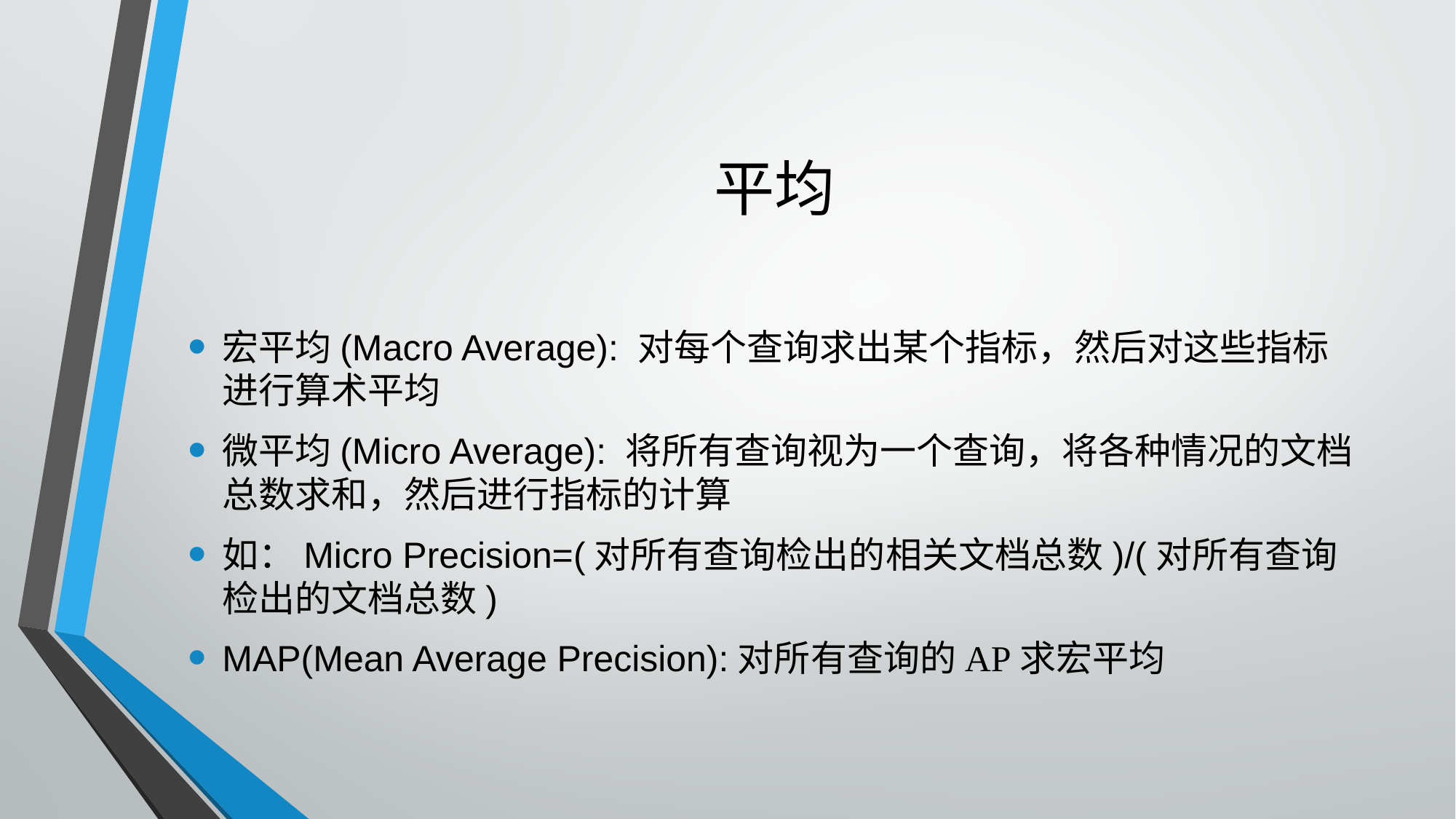

# 平均
宏平均(Macro Average): 对每个查询求出某个指标，然后对这些指标进行算术平均
微平均(Micro Average): 将所有查询视为一个查询，将各种情况的文档总数求和，然后进行指标的计算
如：Micro Precision=(对所有查询检出的相关文档总数)/(对所有查询检出的文档总数)
MAP(Mean Average Precision):对所有查询的AP求宏平均